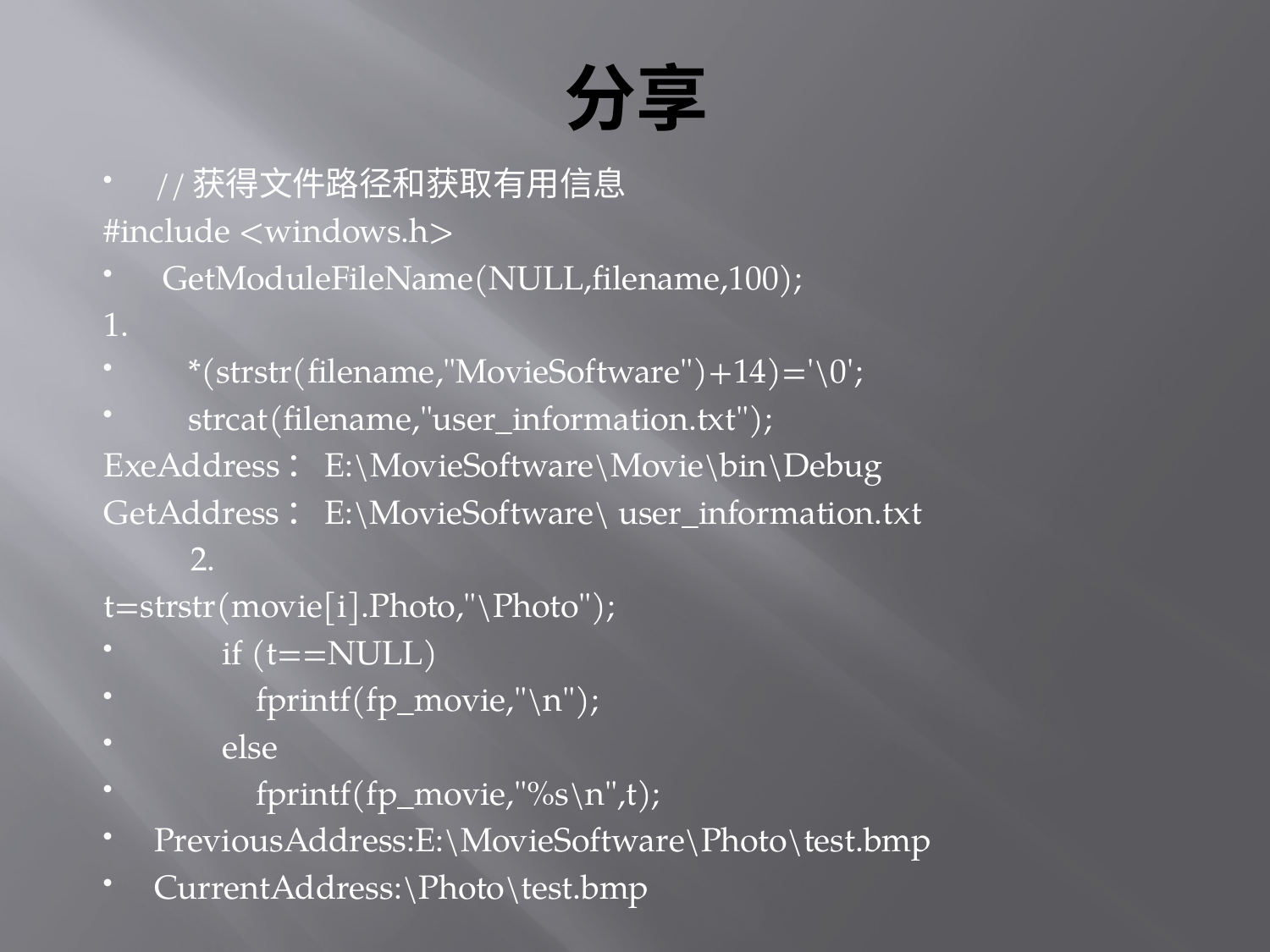

# 分享
//获得文件路径和获取有用信息
#include <windows.h>
 GetModuleFileName(NULL,filename,100);
	1.
    *(strstr(filename,"MovieSoftware")+14)='\0';
    strcat(filename,"user_information.txt");
ExeAddress：E:\MovieSoftware\Movie\bin\Debug
GetAddress：E:\MovieSoftware\ user_information.txt
 	2.
	t=strstr(movie[i].Photo,"\Photo");
        if (t==NULL)
            fprintf(fp_movie,"\n");
        else
            fprintf(fp_movie,"%s\n",t);
PreviousAddress:E:\MovieSoftware\Photo\test.bmp
CurrentAddress:\Photo\test.bmp